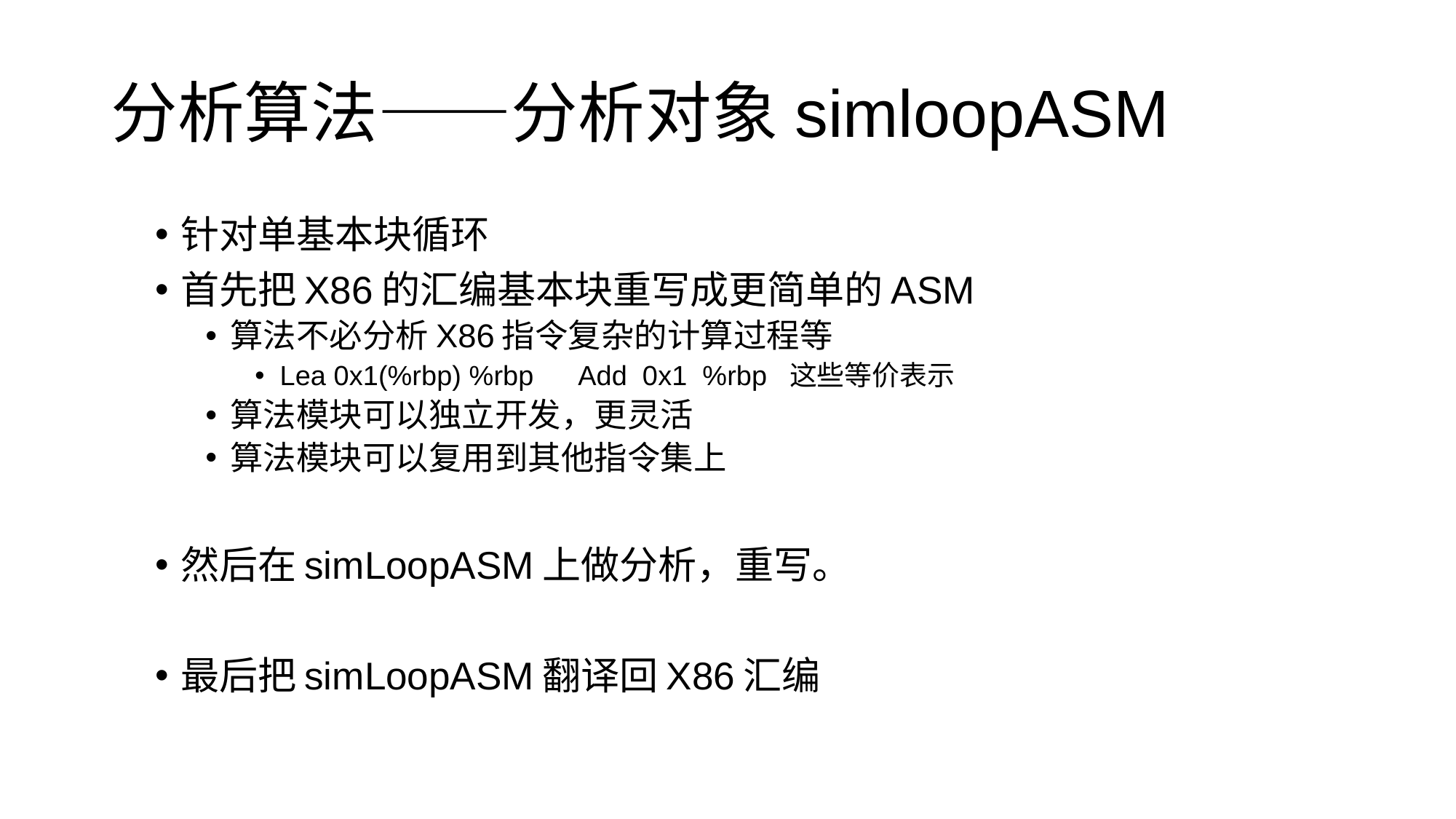

# 分析算法——分析对象simloopASM
针对单基本块循环
首先把X86的汇编基本块重写成更简单的ASM
算法不必分析X86指令复杂的计算过程等
Lea 0x1(%rbp) %rbp      Add  0x1  %rbp  这些等价表示
算法模块可以独立开发，更灵活
算法模块可以复用到其他指令集上

然后在simLoopASM上做分析，重写。

最后把simLoopASM翻译回X86汇编